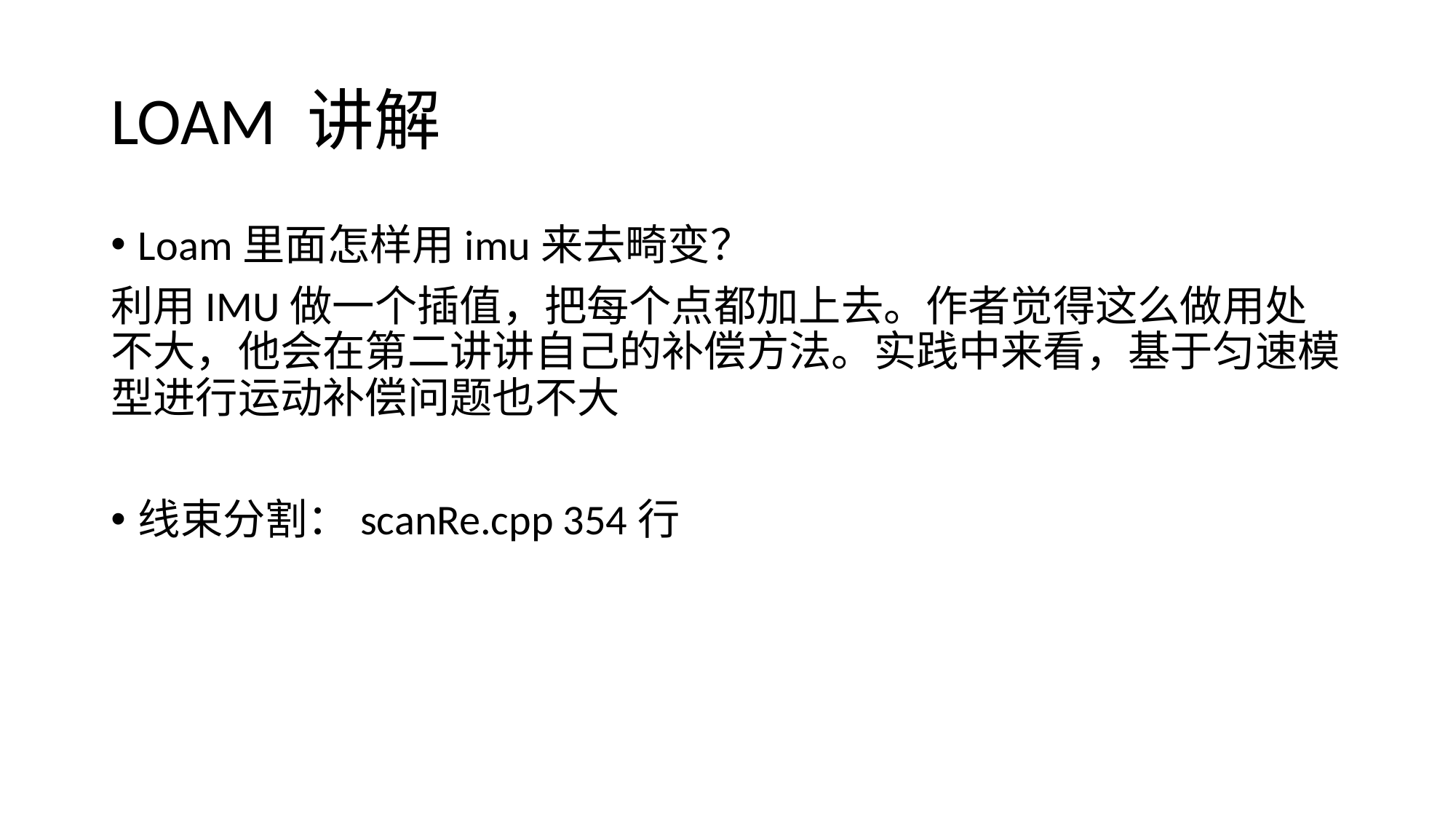

# LOAM 讲解
Loam里面怎样用imu来去畸变？
利用IMU做一个插值，把每个点都加上去。作者觉得这么做用处不大，他会在第二讲讲自己的补偿方法。实践中来看，基于匀速模型进行运动补偿问题也不大

线束分割：scanRe.cpp 354行